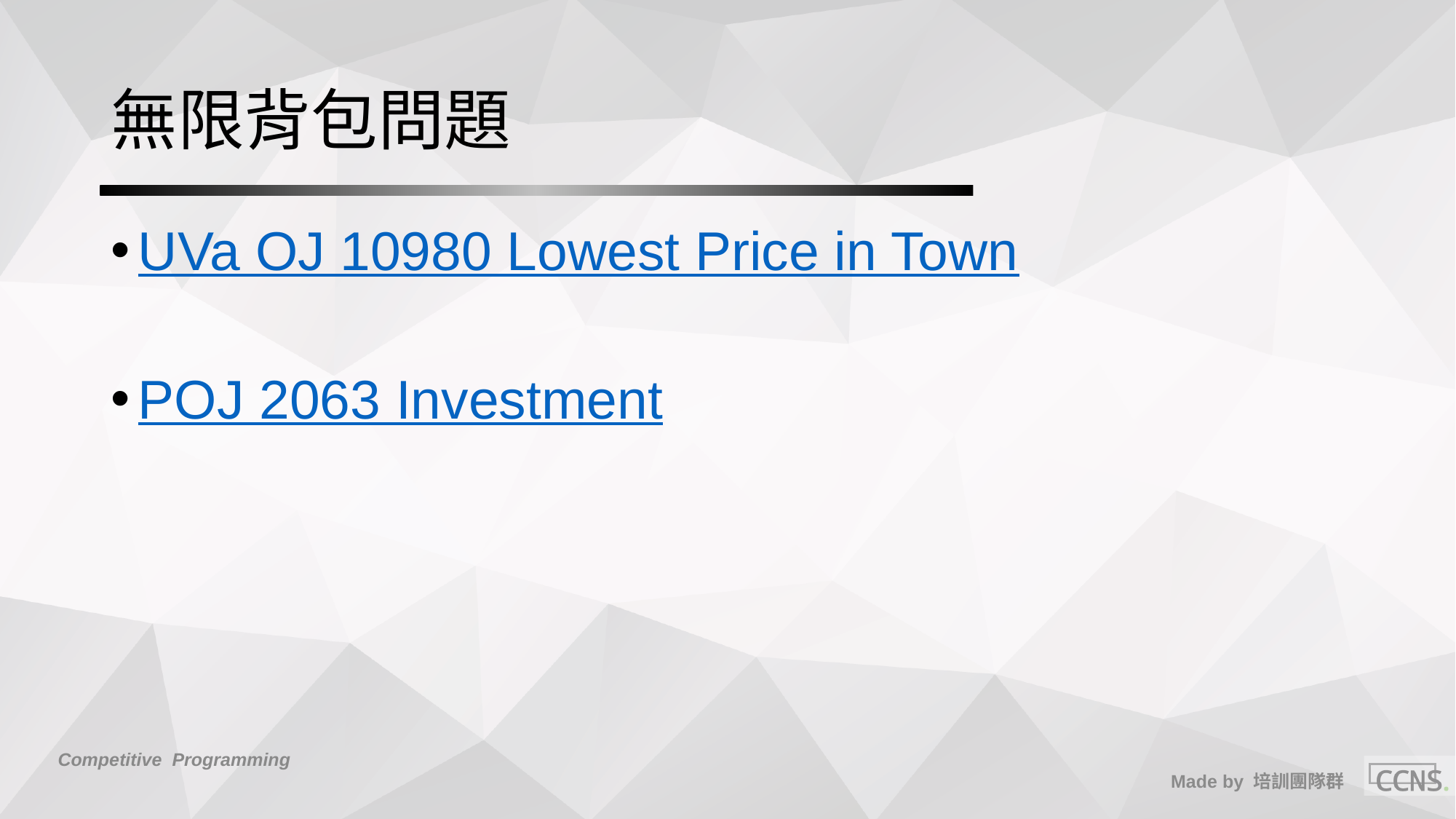

# 無限背包問題
UVa OJ 10980 Lowest Price in Town

POJ 2063 Investment